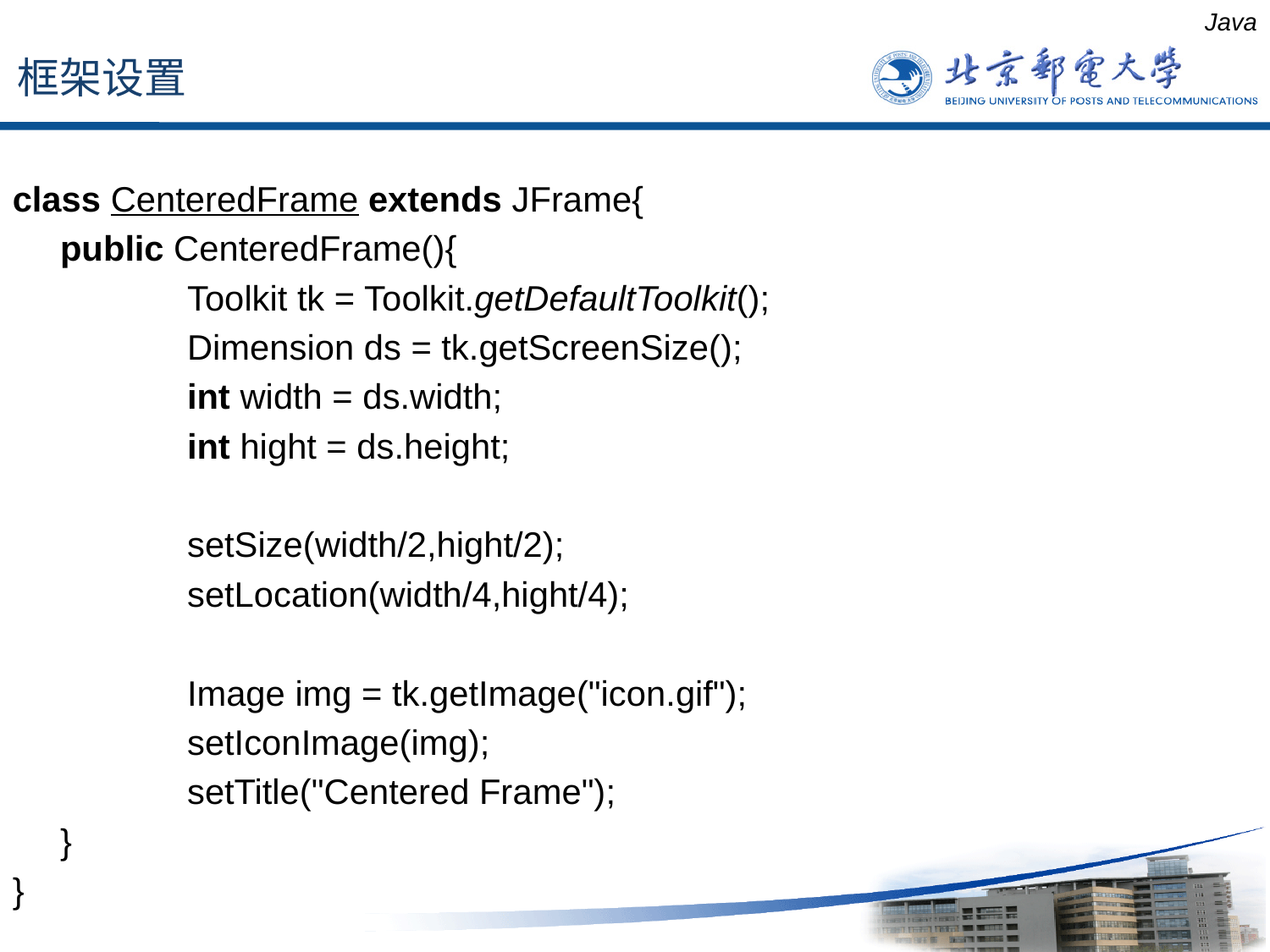

框架设置
Java
class CenteredFrame extends JFrame{
	public CenteredFrame(){
		Toolkit tk = Toolkit.getDefaultToolkit();
		Dimension ds = tk.getScreenSize();
		int width = ds.width;
		int hight = ds.height;

		setSize(width/2,hight/2);
		setLocation(width/4,hight/4);

		Image img = tk.getImage("icon.gif");
		setIconImage(img);
		setTitle("Centered Frame");
	}
}